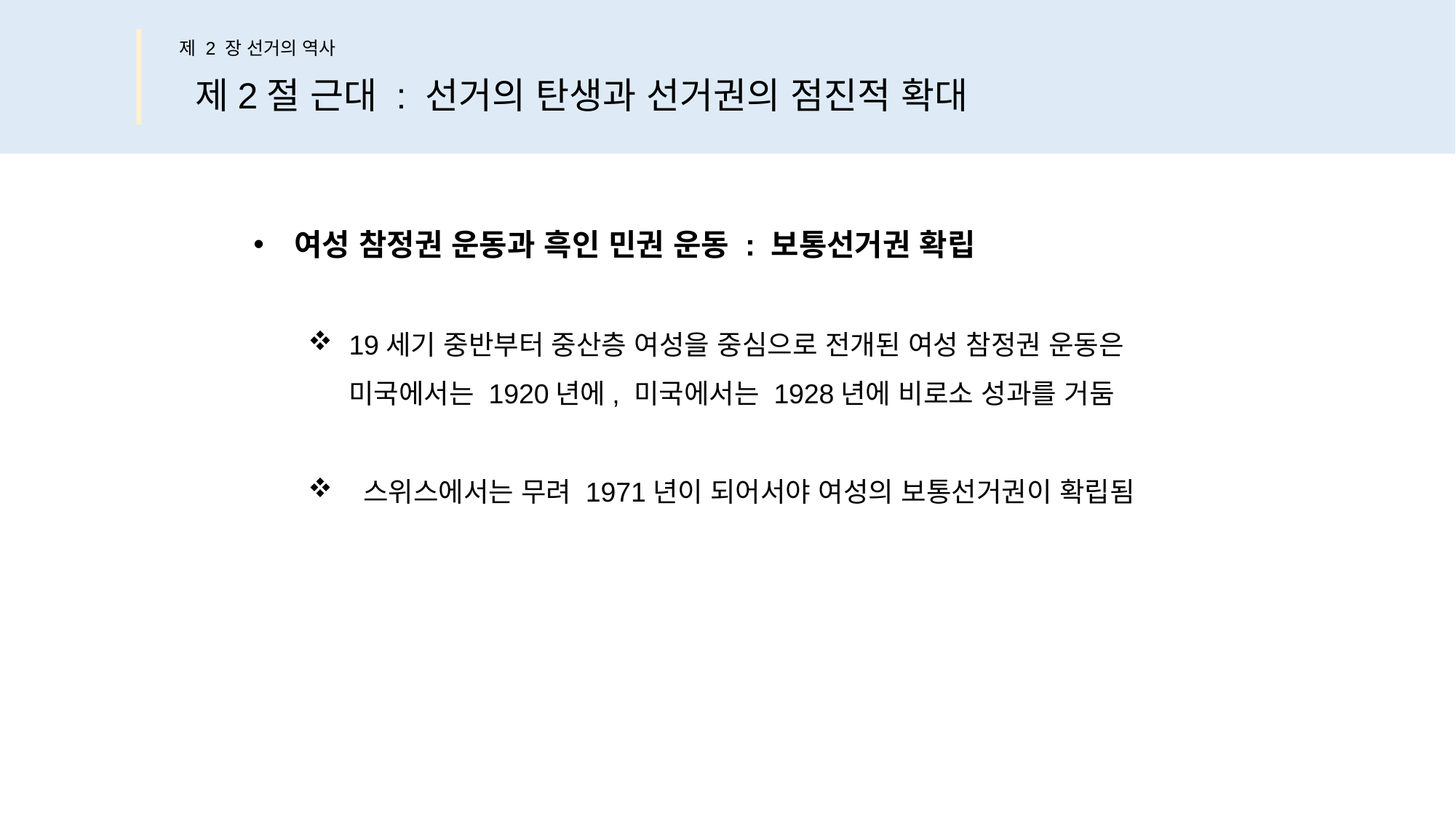

제 2 장 선거의 역사
제2절 근대 : 선거의 탄생과 선거권의 점진적 확대
여성 참정권 운동과 흑인 민권 운동 : 보통선거권 확립

19세기 중반부터 중산층 여성을 중심으로 전개된 여성 참정권 운동은
미국에서는 1920년에, 미국에서는 1928년에 비로소 성과를 거둠

 스위스에서는 무려 1971년이 되어서야 여성의 보통선거권이 확립됨